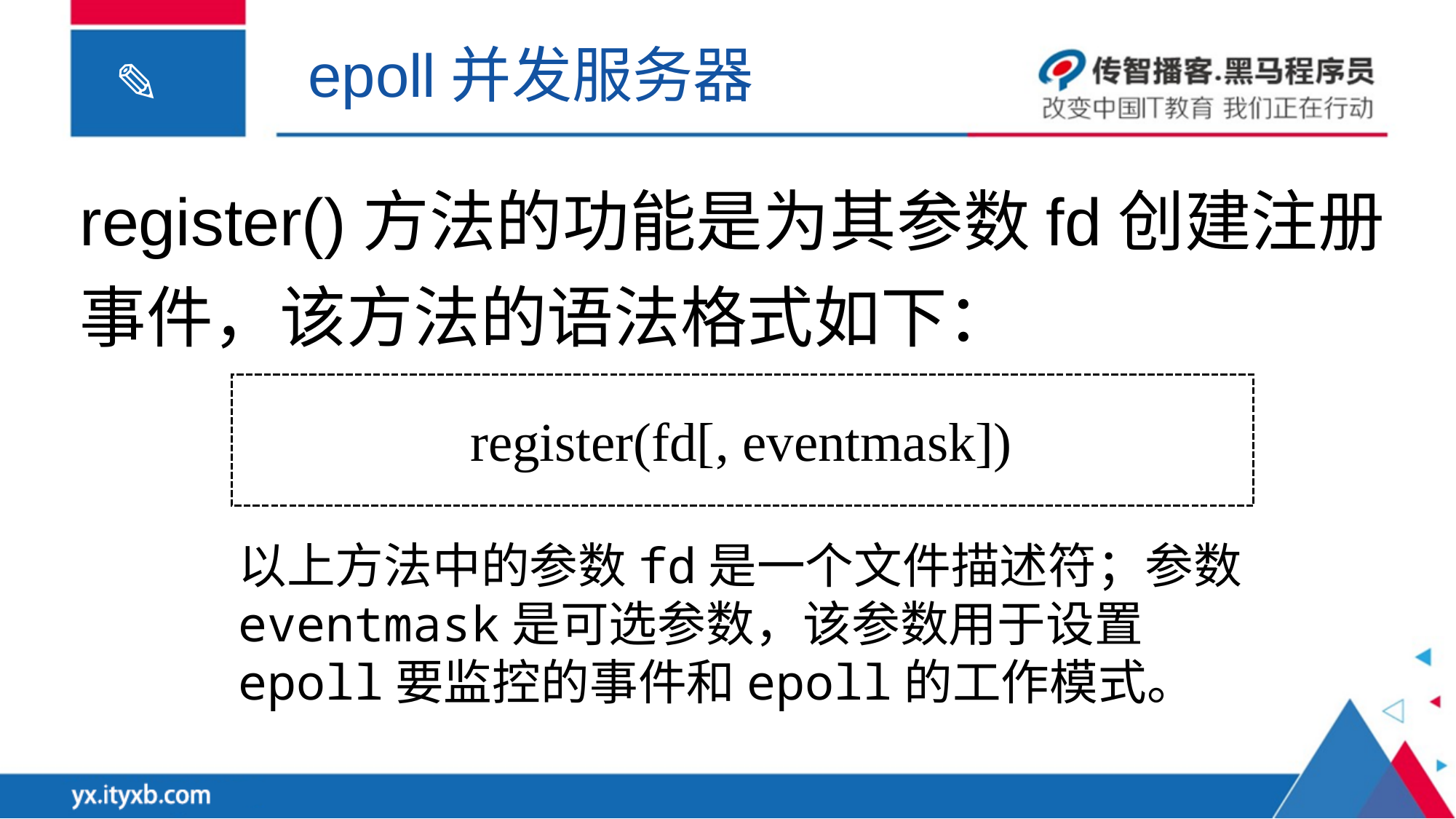

epoll并发服务器
register()方法的功能是为其参数fd创建注册事件，该方法的语法格式如下：

register(fd[, eventmask])
以上方法中的参数fd是一个文件描述符；参数eventmask是可选参数，该参数用于设置epoll要监控的事件和epoll的工作模式。